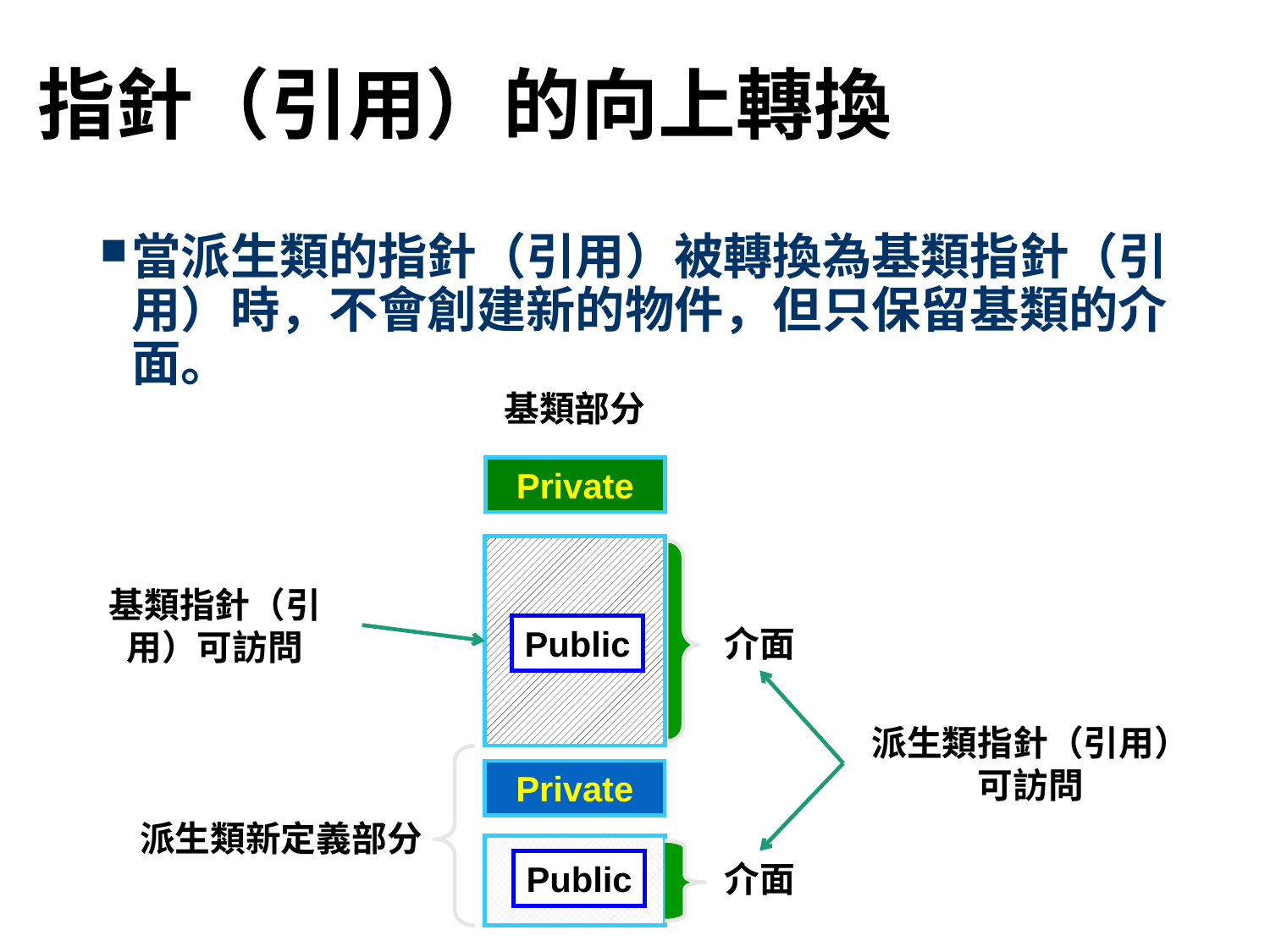

# 指針（引用）的向上轉換
當派生類的指針（引用）被轉換為基類指針（引用）時，不會創建新的物件，但只保留基類的介面。

基類部分
Private

基類指針（引用）可訪問
Public
介面
派生類指針（引用）可訪問
Private

派生類新定義部分

Public
介面